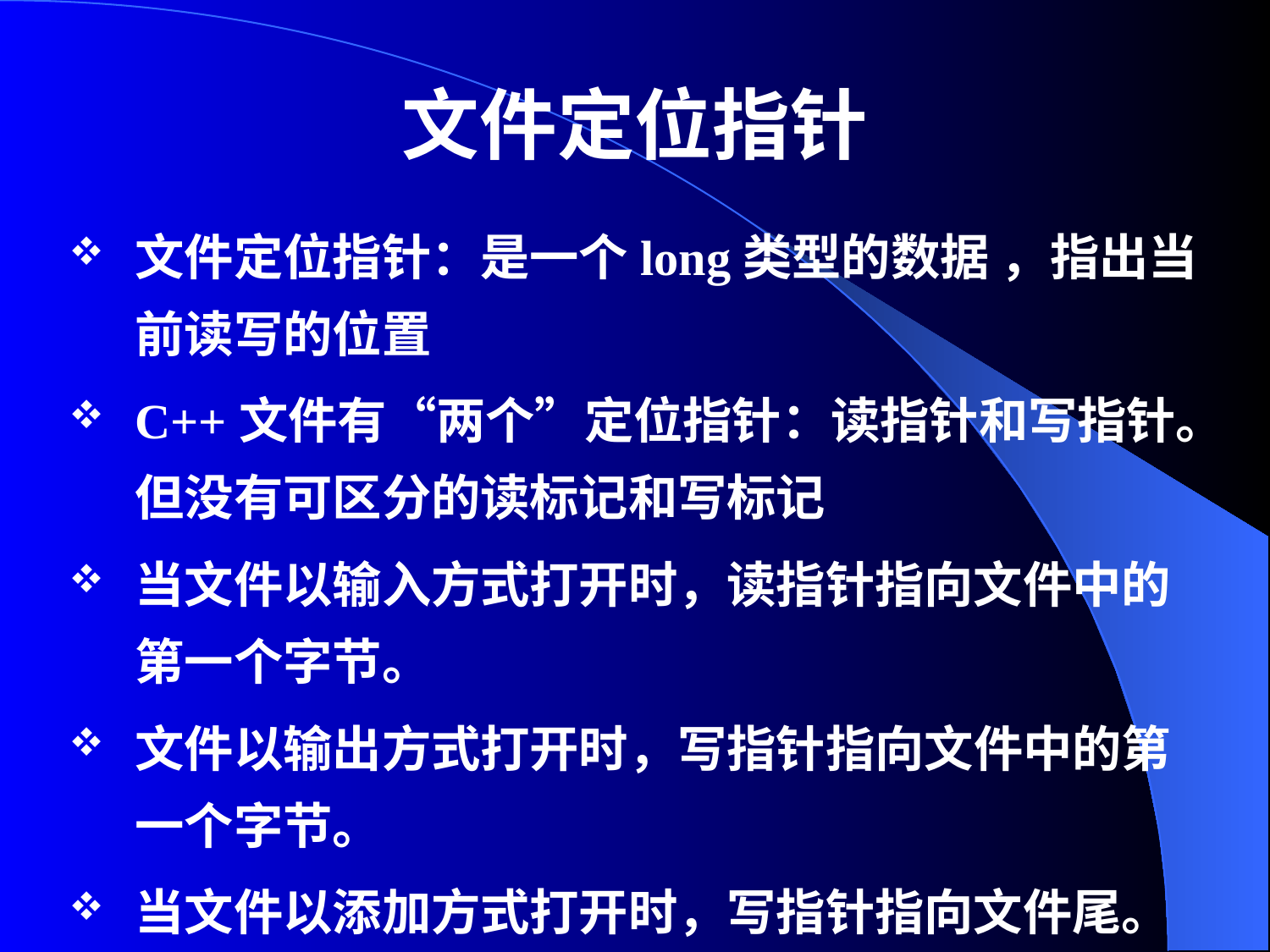

# 文件定位指针
文件定位指针：是一个long类型的数据 ，指出当前读写的位置
C++文件有“两个”定位指针：读指针和写指针。但没有可区分的读标记和写标记
当文件以输入方式打开时，读指针指向文件中的第一个字节。
文件以输出方式打开时，写指针指向文件中的第一个字节。
当文件以添加方式打开时，写指针指向文件尾。